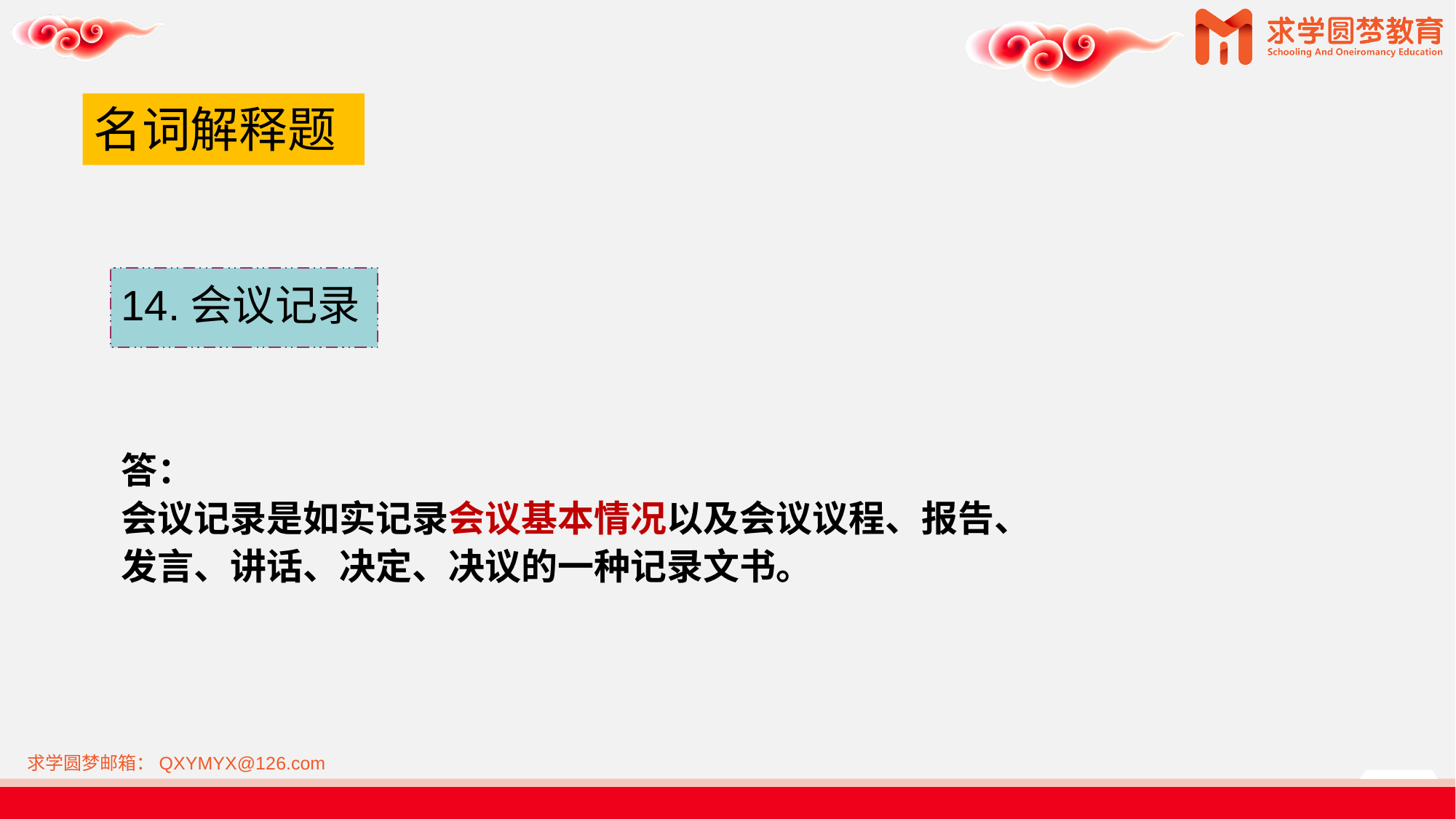

# 名词解释题
14.会议记录
答：
会议记录是如实记录会议基本情况以及会议议程、报告、
发言、讲话、决定、决议的一种记录文书。